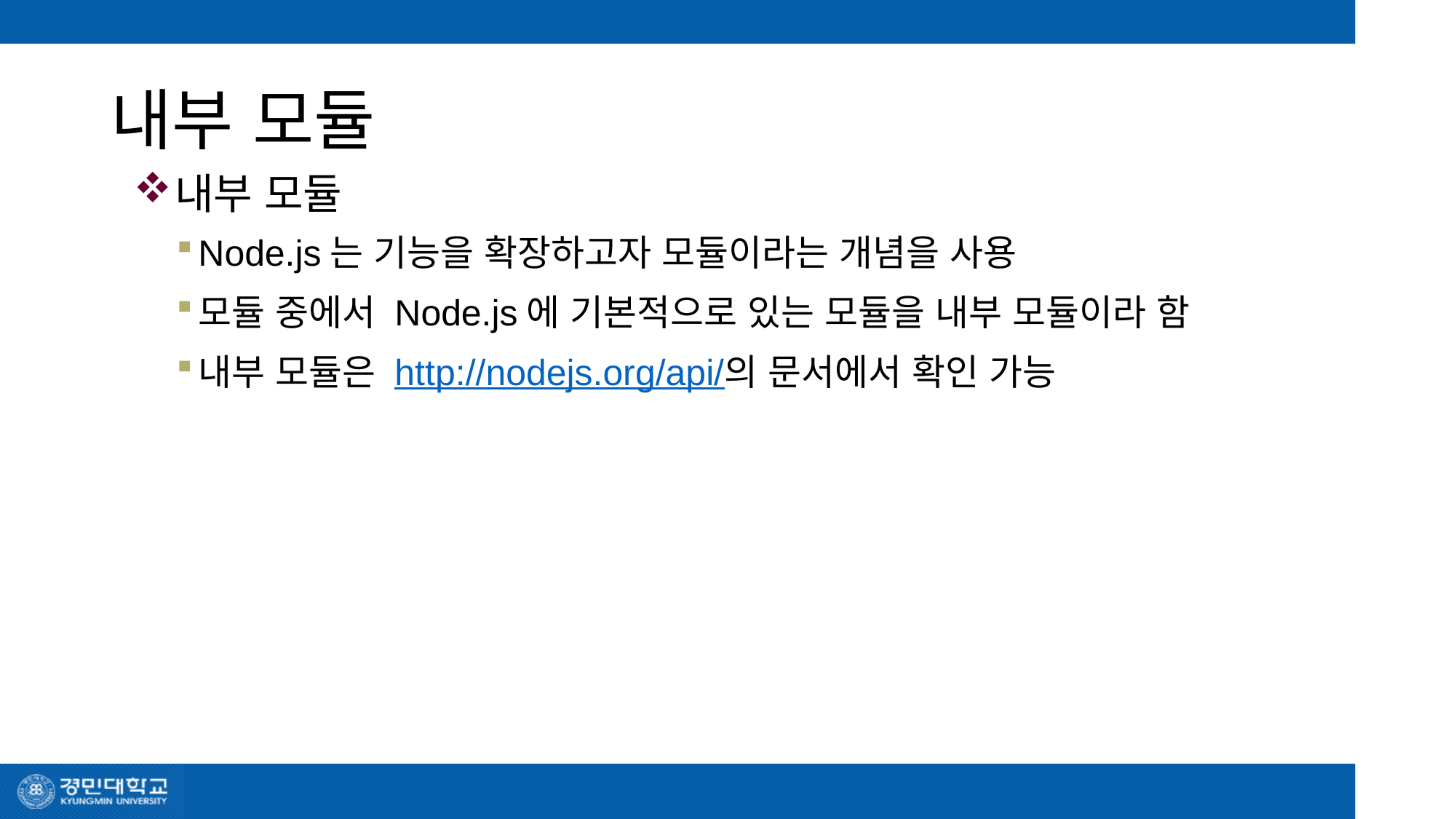

# 내부 모듈
내부 모듈
Node.js는 기능을 확장하고자 모듈이라는 개념을 사용
모듈 중에서 Node.js에 기본적으로 있는 모듈을 내부 모듈이라 함
내부 모듈은 http://nodejs.org/api/의 문서에서 확인 가능